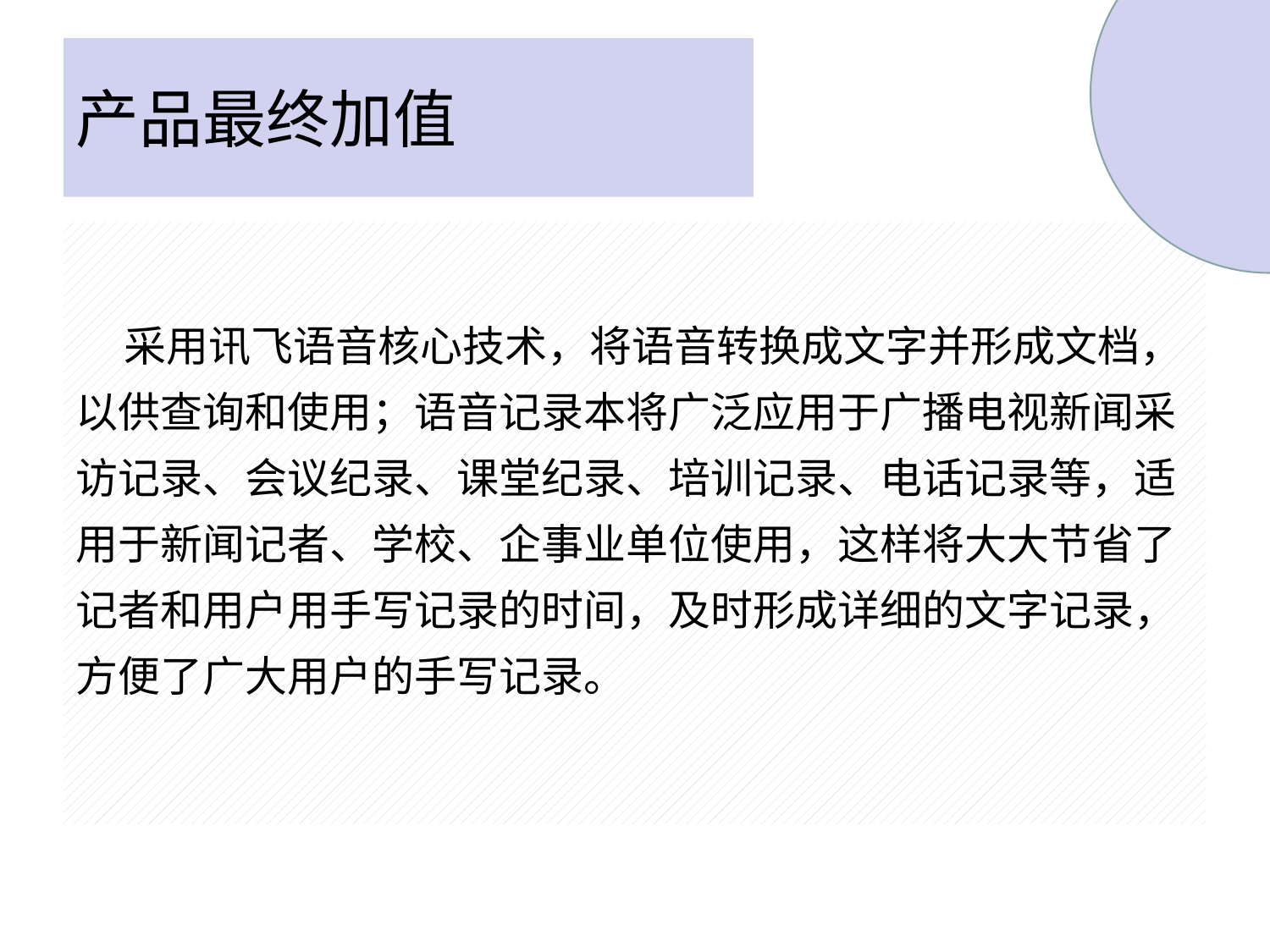

# 产品最终加值

    采用讯飞语音核心技术，将语音转换成文字并形成文档，以供查询和使用；语音记录本将广泛应用于广播电视新闻采访记录、会议纪录、课堂纪录、培训记录、电话记录等，适用于新闻记者、学校、企事业单位使用，这样将大大节省了记者和用户用手写记录的时间，及时形成详细的文字记录，方便了广大用户的手写记录。